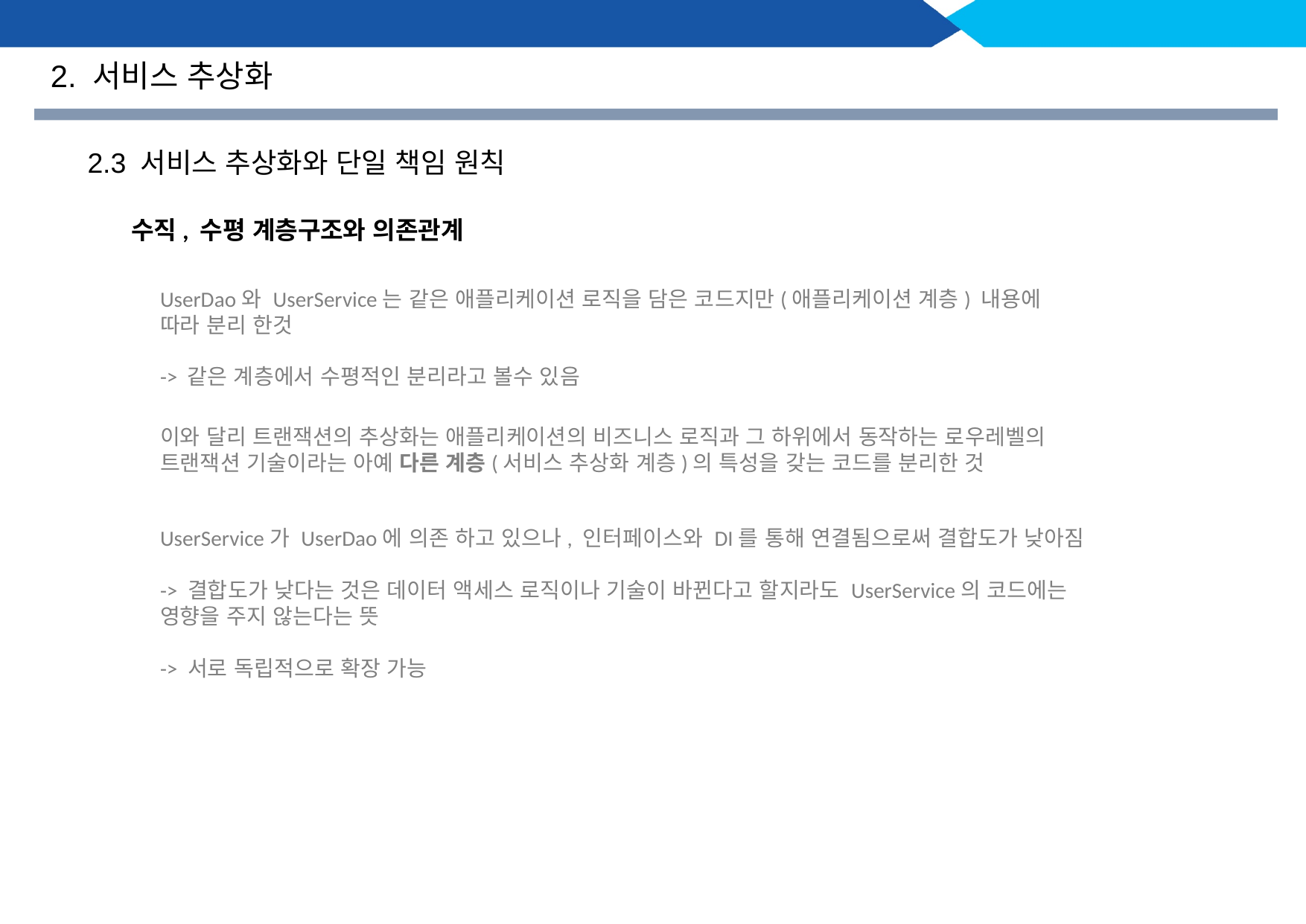

2. 서비스 추상화
2.3 서비스 추상화와 단일 책임 원칙
수직, 수평 계층구조와 의존관계
UserDao와 UserService는 같은 애플리케이션 로직을 담은 코드지만(애플리케이션 계층) 내용에 따라 분리 한것

-> 같은 계층에서 수평적인 분리라고 볼수 있음
이와 달리 트랜잭션의 추상화는 애플리케이션의 비즈니스 로직과 그 하위에서 동작하는 로우레벨의 트랜잭션 기술이라는 아예 다른 계층(서비스 추상화 계층)의 특성을 갖는 코드를 분리한 것
UserService가 UserDao에 의존 하고 있으나, 인터페이스와 DI를 통해 연결됨으로써 결합도가 낮아짐

-> 결합도가 낮다는 것은 데이터 액세스 로직이나 기술이 바뀐다고 할지라도 UserService의 코드에는 영향을 주지 않는다는 뜻

-> 서로 독립적으로 확장 가능